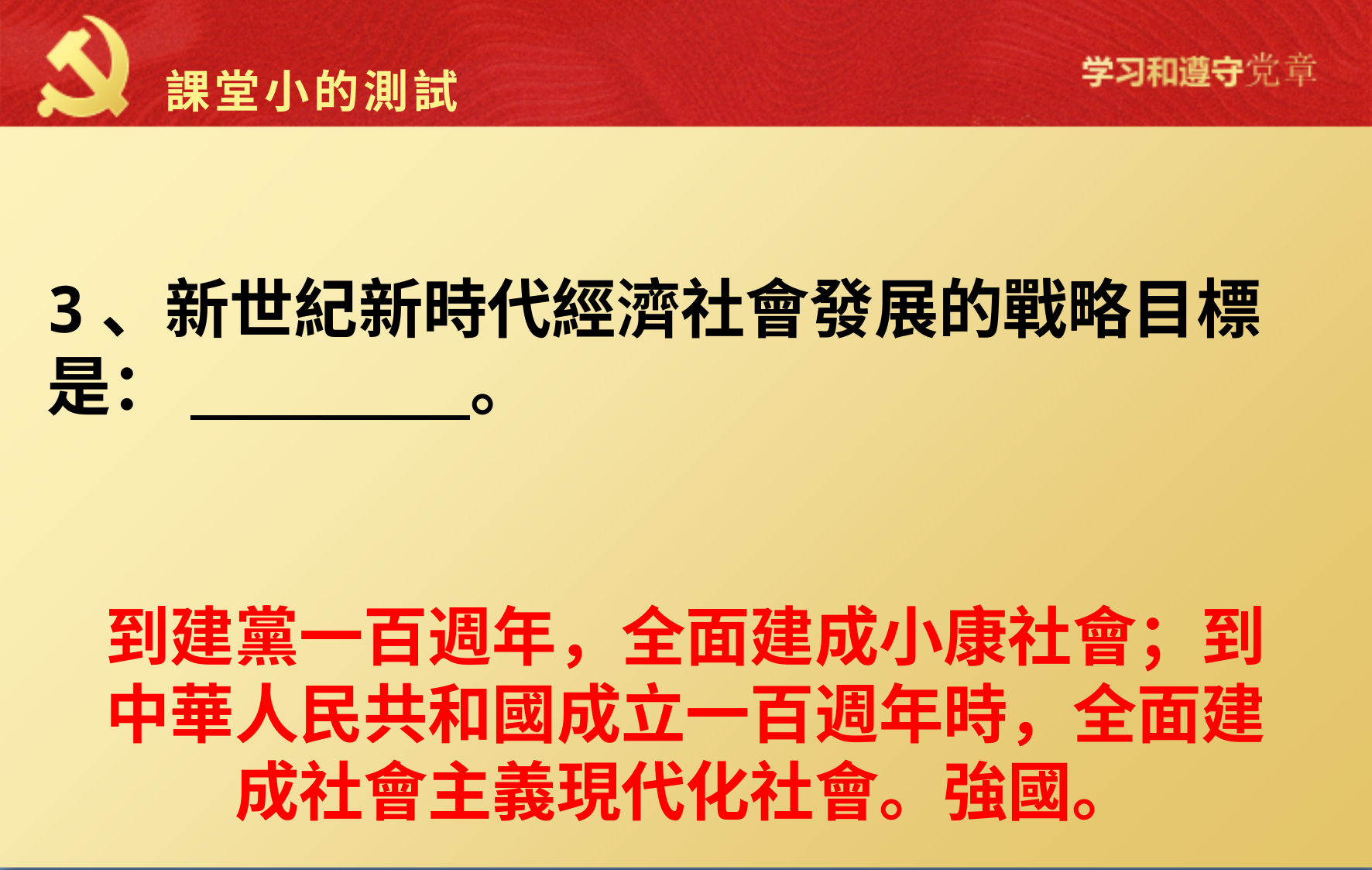

課堂小的測試
3、新世紀新時代經濟社會發展的戰略目標是：                    。
到建黨一百週年，全面建成小康社會；到中華人民共和國成立一百週年時，全面建成社會主義現代化社會。強國。